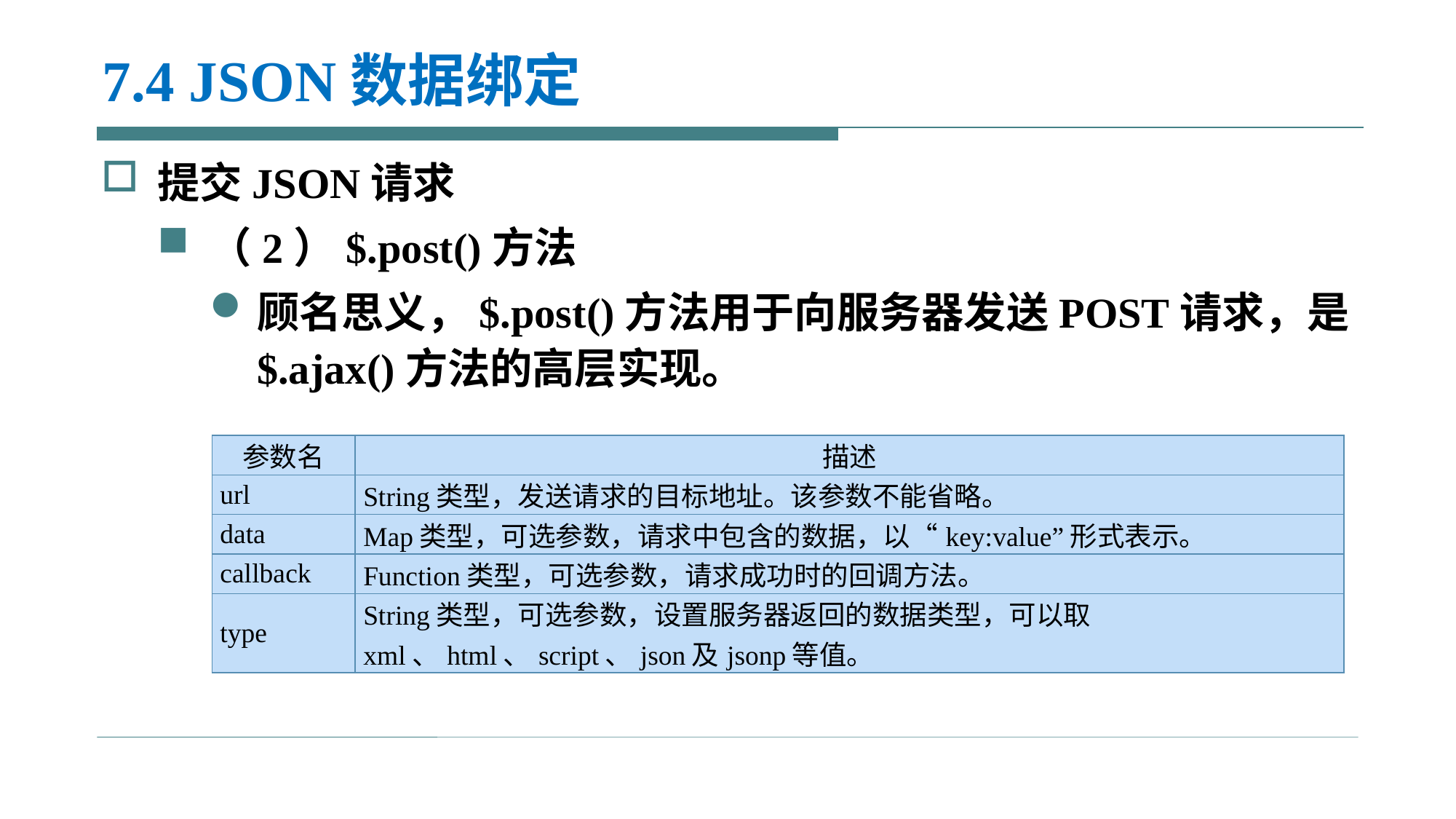

# 7.4 JSON数据绑定
提交JSON请求
（2）$.post()方法
顾名思义，$.post()方法用于向服务器发送POST请求，是$.ajax()方法的高层实现。
| 参数名 | 描述 |
| --- | --- |
| url | String类型，发送请求的目标地址。该参数不能省略。 |
| data | Map类型，可选参数，请求中包含的数据，以“key:value”形式表示。 |
| callback | Function类型，可选参数，请求成功时的回调方法。 |
| type | String类型，可选参数，设置服务器返回的数据类型，可以取xml、html、script、json及jsonp等值。 |
24